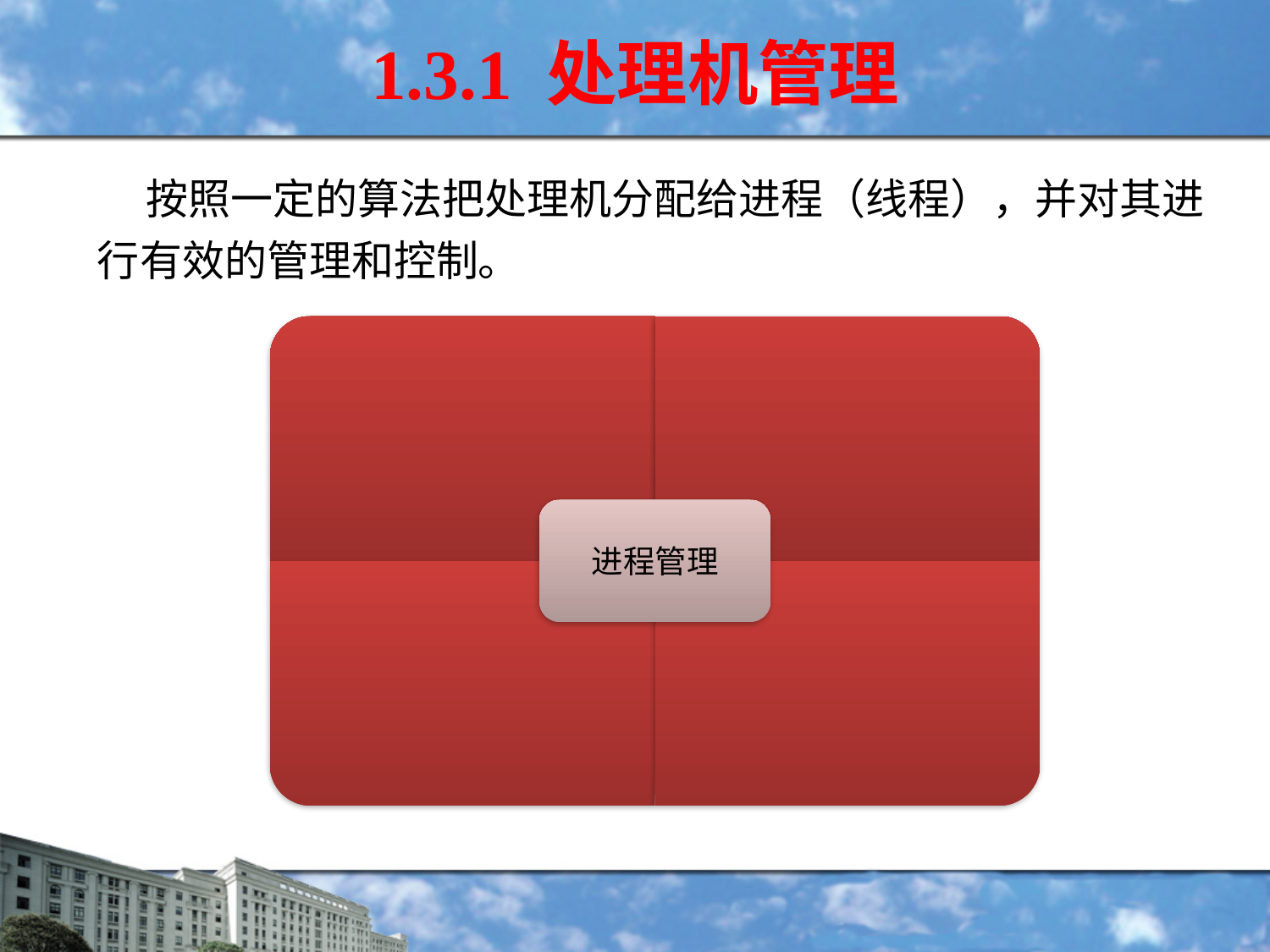

# 1.3.1 处理机管理
    按照一定的算法把处理机分配给进程（线程），并对其进行有效的管理和控制。
进程管理
同步
Synchronization